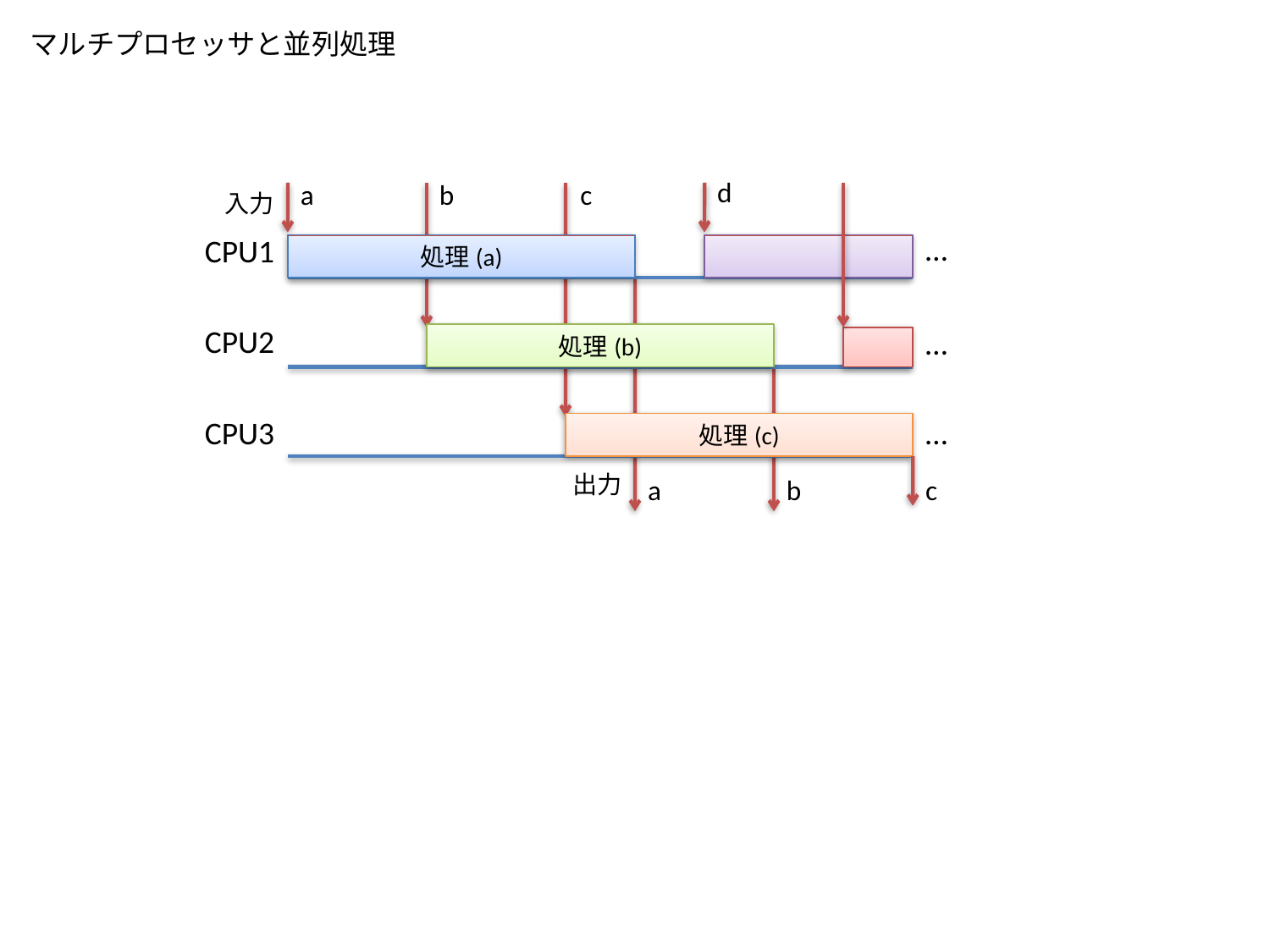

マルチプロセッサと並列処理
d
a
b
c
入力
…
CPU1
処理(a)

CPU2
…
処理(b)

CPU3
…
処理(c)
出力
a
b
c